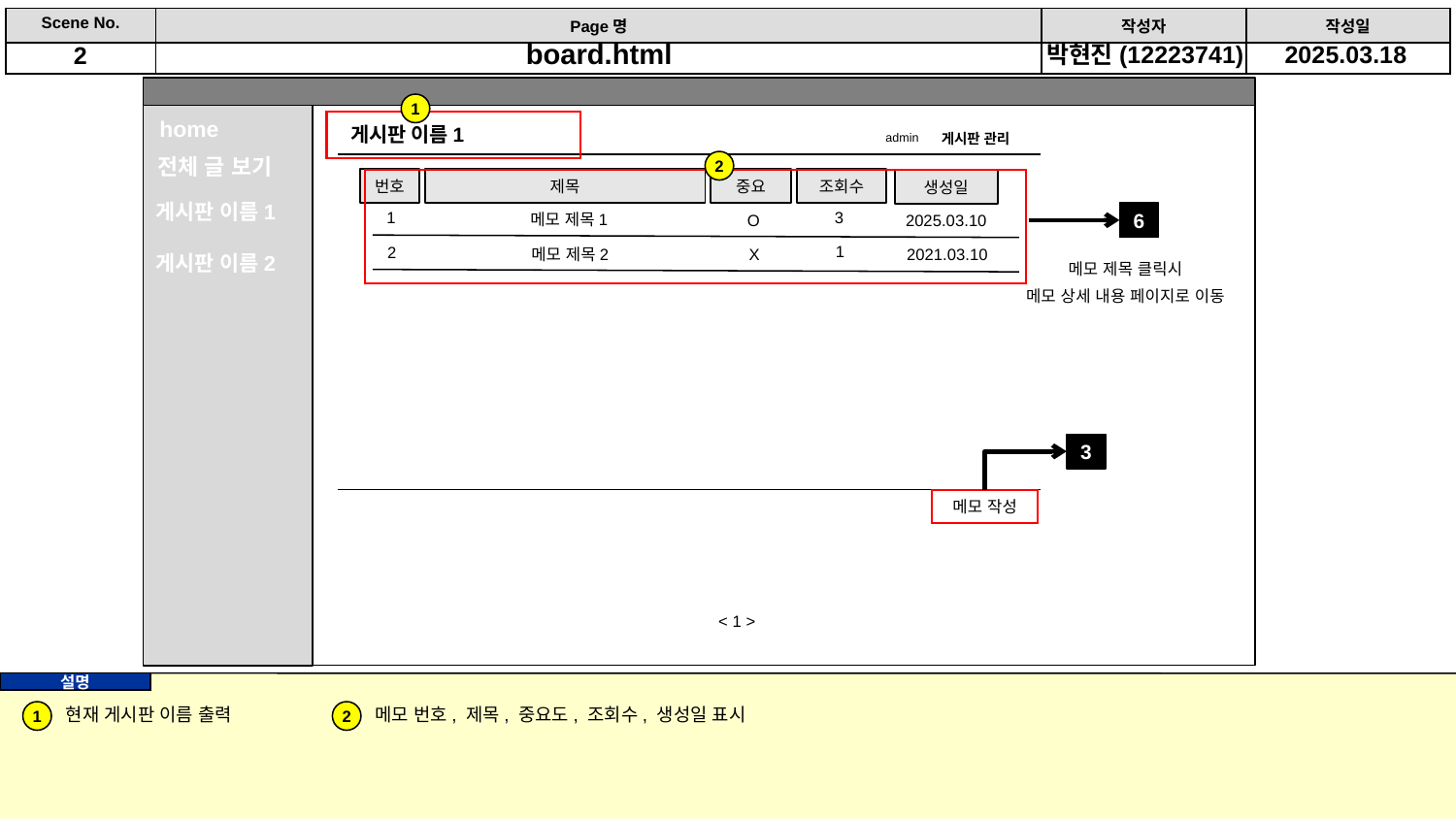

박현진(12223741)
board.html
2025.03.18
2

1

home

게시판 이름1
admin
게시판 관리
전체 글 보기
2
제목
중요
조회수
번호
생성일

게시판 이름1
3
1
메모 제목1
O
2025.03.10
6
1
2
메모 제목2
X
2021.03.10
게시판 이름2
메모 제목 클릭시
메모 상세 내용 페이지로 이동
3

메모 작성
< 1 >
현재 게시판 이름 출력
메모 번호, 제목, 중요도, 조회수, 생성일 표시
1
2